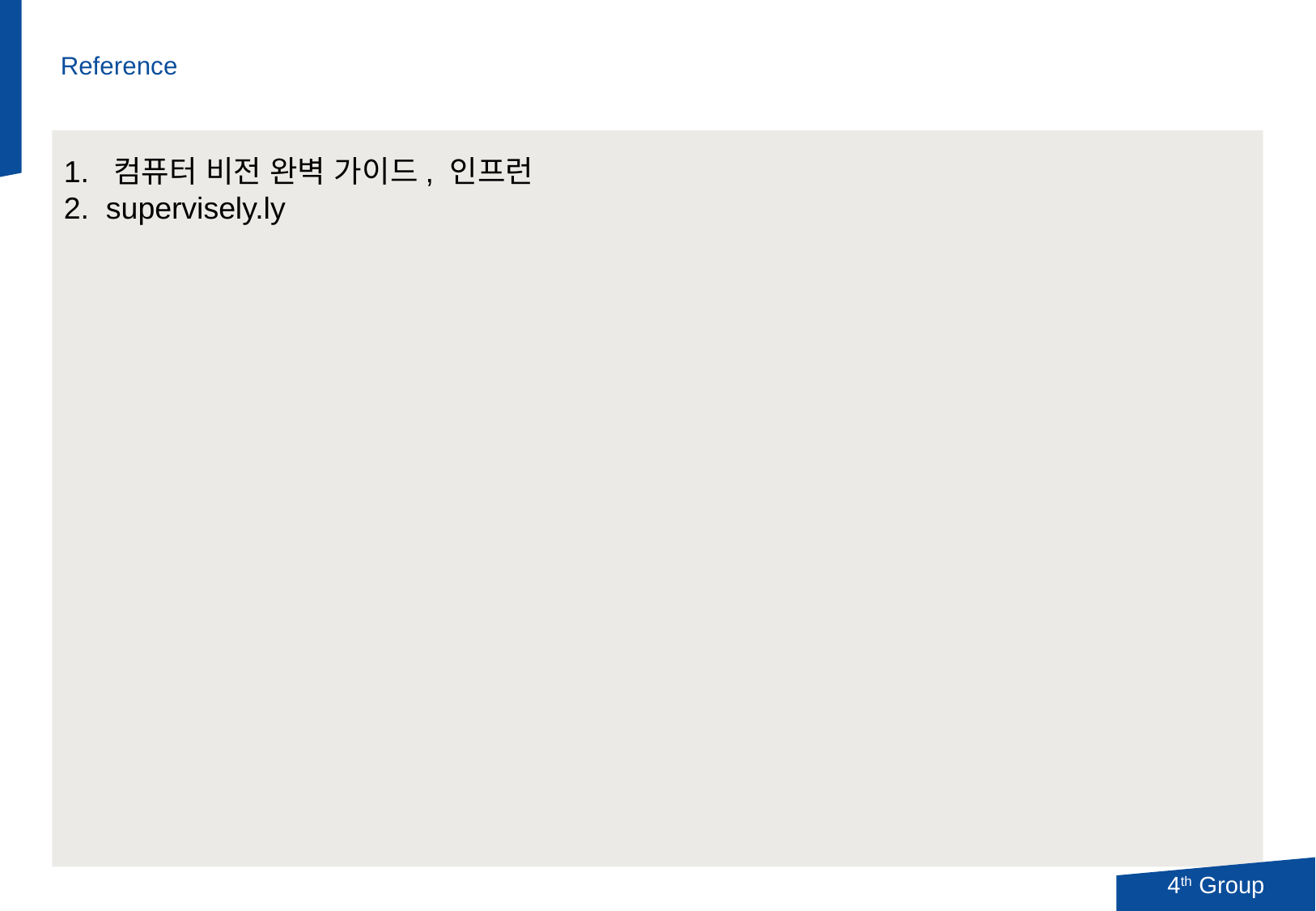

Reference
1.  컴퓨터 비전 완벽 가이드, 인프런
2.  supervisely.ly

4th Group